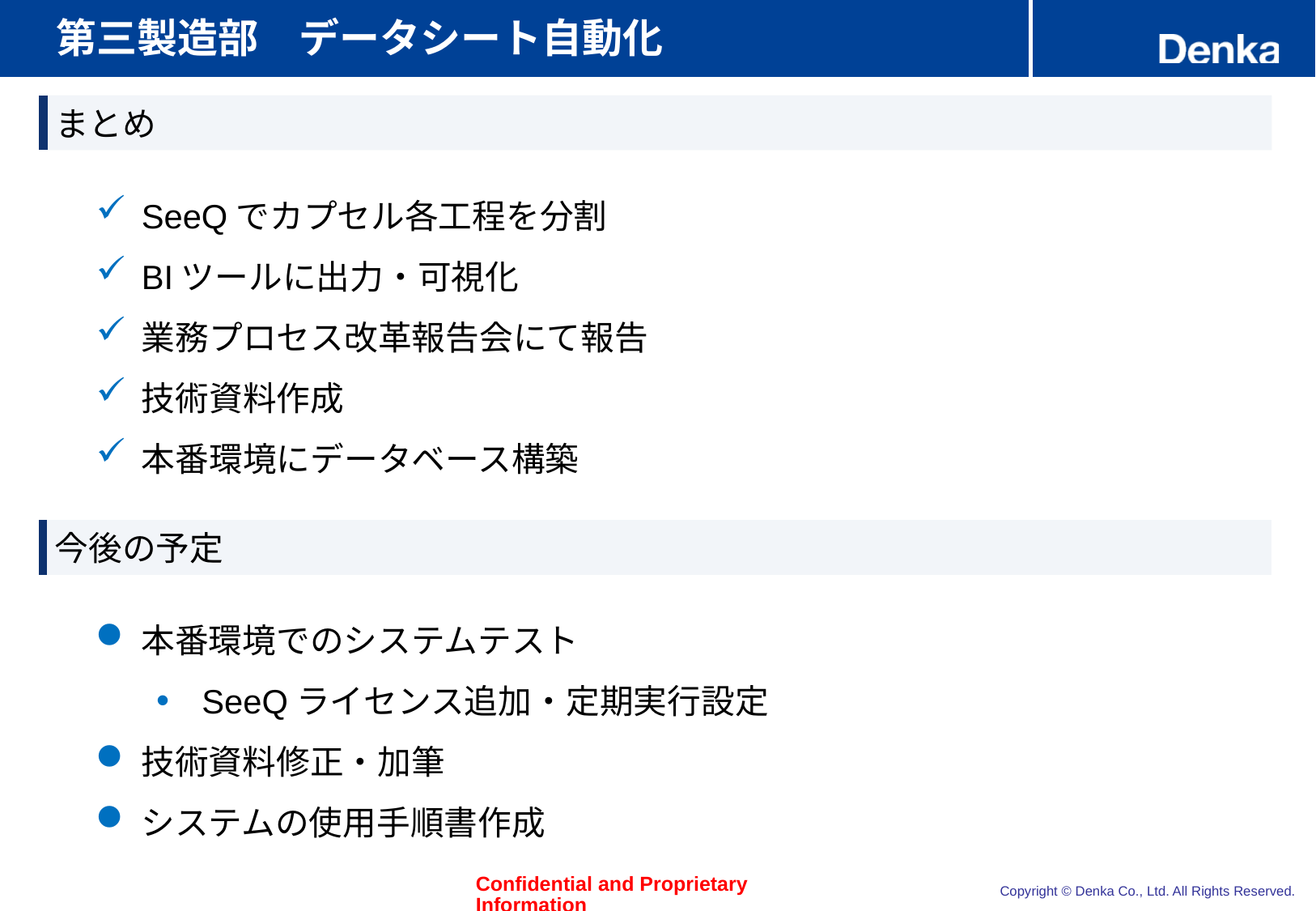

# 第三製造部　データシート自動化
まとめ

SeeQでカプセル各工程を分割
BIツールに出力・可視化
業務プロセス改革報告会にて報告
技術資料作成
本番環境にデータベース構築
今後の予定

本番環境でのシステムテスト
SeeQライセンス追加・定期実行設定
技術資料修正・加筆
システムの使用手順書作成